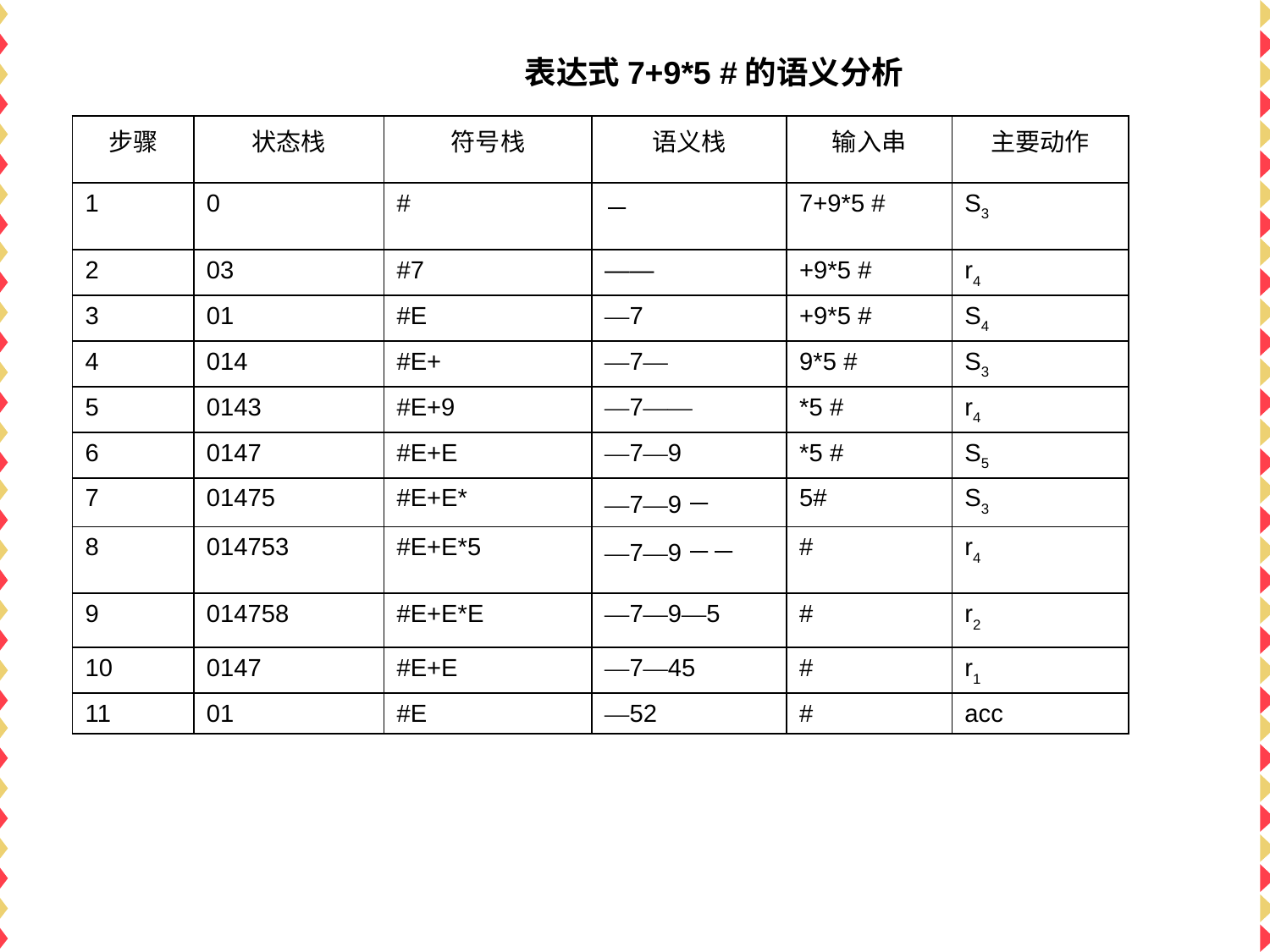

表达式7+9*5 #的语义分析
| 步骤 | 状态栈 | 符号栈 | 语义栈 | 输入串 | 主要动作 |
| --- | --- | --- | --- | --- | --- |
| 1 | 0 | # | － | 7+9\*5 # | S3 |
| 2 | 03 | #7 | ―― | +9\*5 # | r4 |
| 3 | 01 | #E | —7 | +9\*5 # | S4 |
| 4 | 014 | #E+ | —7— | 9\*5 # | S3 |
| 5 | 0143 | #E+9 | —7—— | \*5 # | r4 |
| 6 | 0147 | #E+E | —7—9 | \*5 # | S5 |
| 7 | 01475 | #E+E\* | —7—9－ | 5# | S3 |
| 8 | 014753 | #E+E\*5 | —7—9－－ | # | r4 |
| 9 | 014758 | #E+E\*E | —7—9—5 | # | r2 |
| 10 | 0147 | #E+E | —7—45 | # | r1 |
| 11 | 01 | #E | —52 | # | acc |